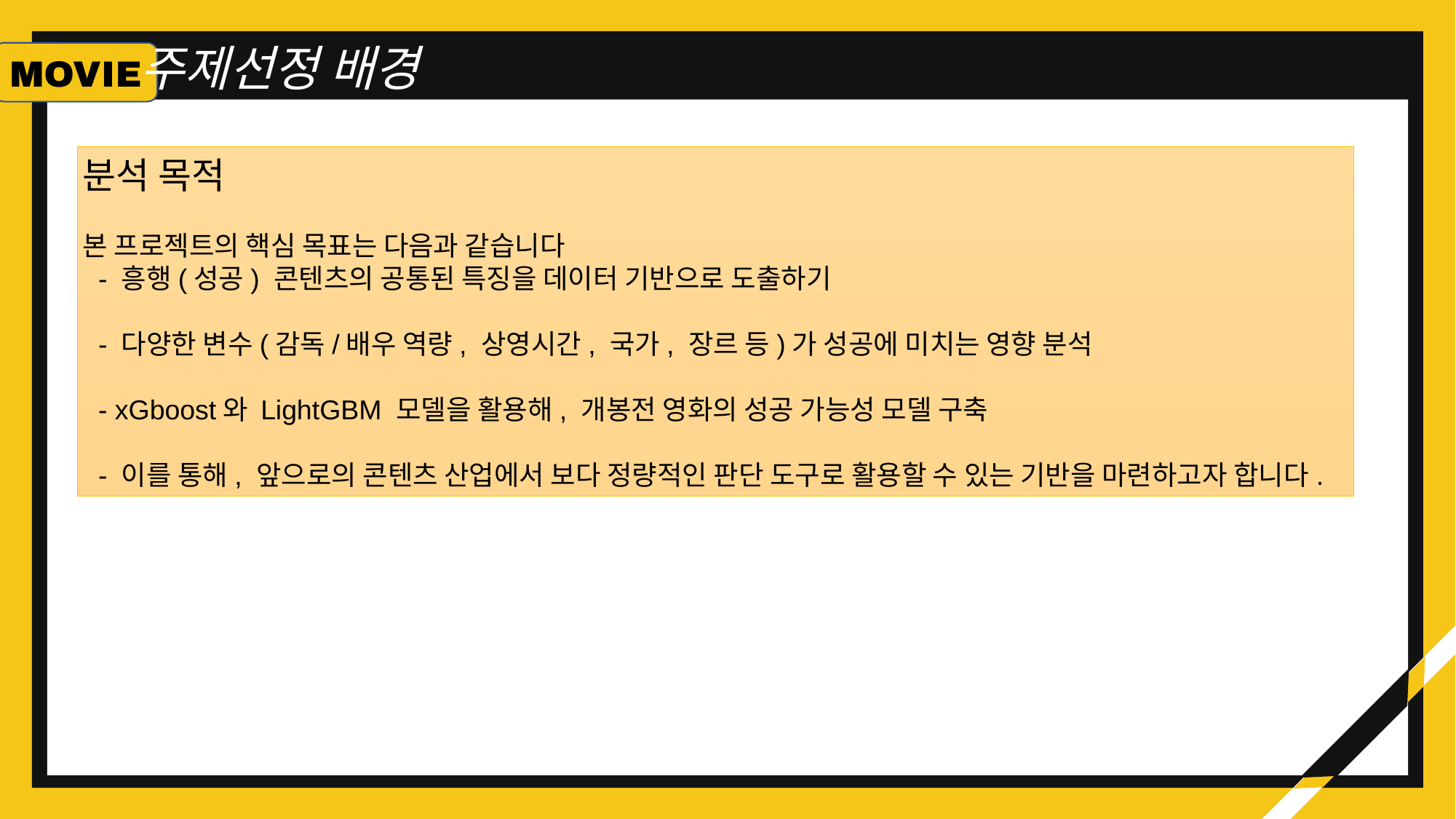

주제선정 배경
분석 목적

본 프로젝트의 핵심 목표는 다음과 같습니다
  - 흥행(성공) 콘텐츠의 공통된 특징을 데이터 기반으로 도출하기

  - 다양한 변수(감독/배우 역량, 상영시간, 국가, 장르 등)가 성공에 미치는 영향 분석

  - xGboost와 LightGBM 모델을 활용해, 개봉전 영화의 성공 가능성 모델 구축

  - 이를 통해, 앞으로의 콘텐츠 산업에서 보다 정량적인 판단 도구로 활용할 수 있는 기반을 마련하고자 합니다.